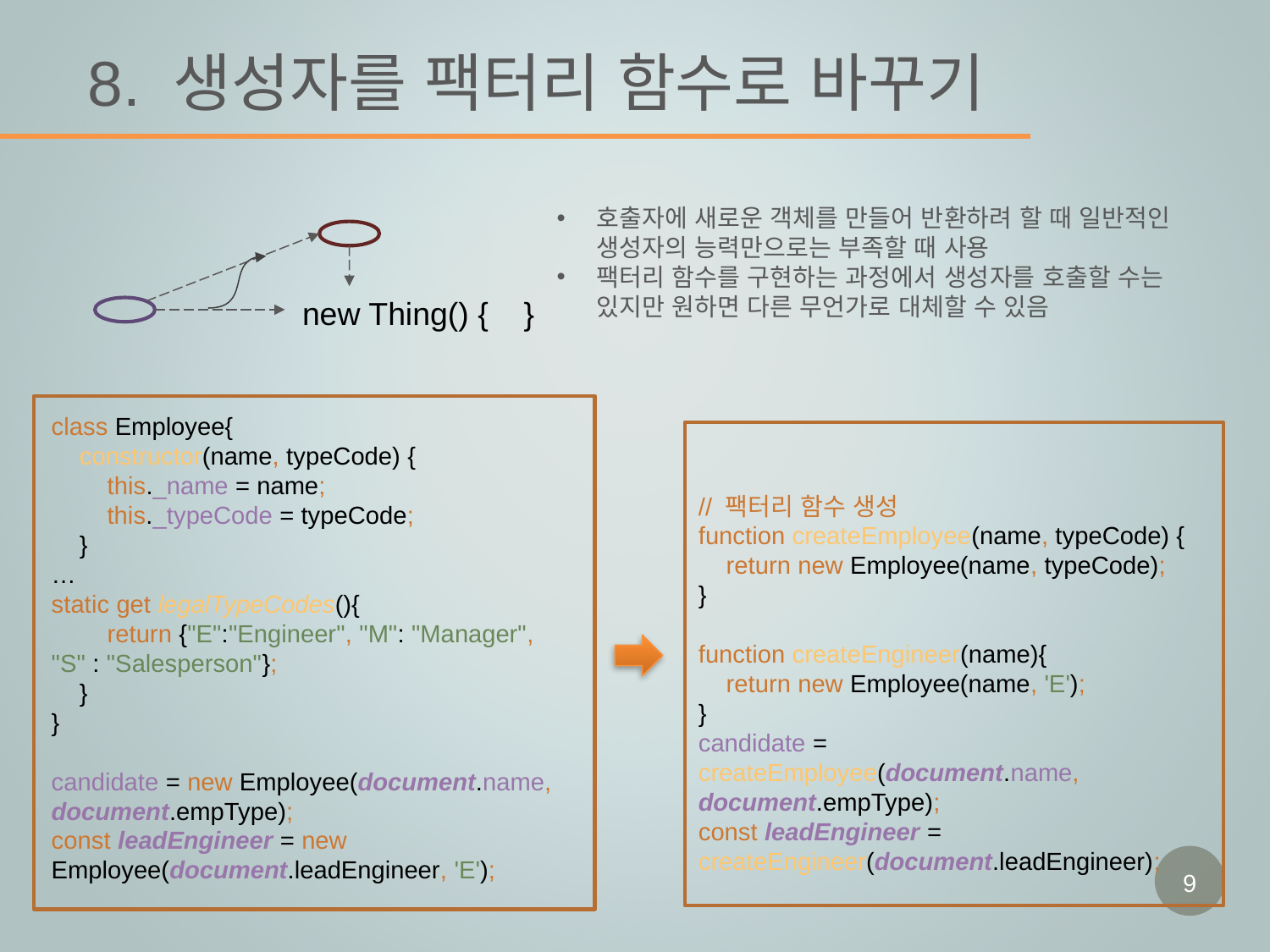

# 8. 생성자를 팩터리 함수로 바꾸기
호출자에 새로운 객체를 만들어 반환하려 할 때 일반적인 생성자의 능력만으로는 부족할 때 사용
팩터리 함수를 구현하는 과정에서 생성자를 호출할 수는 있지만 원하면 다른 무언가로 대체할 수 있음

new Thing() {    }

class Employee{
    constructor(name, typeCode) {
        this._name = name;
        this._typeCode = typeCode;
    }
…
static get legalTypeCodes(){
        return {"E":"Engineer", "M": "Manager", "S" : "Salesperson"};
    }
}
candidate = new Employee(document.name, document.empType);
const leadEngineer = new Employee(document.leadEngineer, 'E');

// 팩터리 함수 생성
function createEmployee(name, typeCode) {
    return new Employee(name, typeCode);
}
function createEngineer(name){
    return new Employee(name, 'E');
}
candidate = createEmployee(document.name, document.empType);
const leadEngineer = createEngineer(document.leadEngineer);